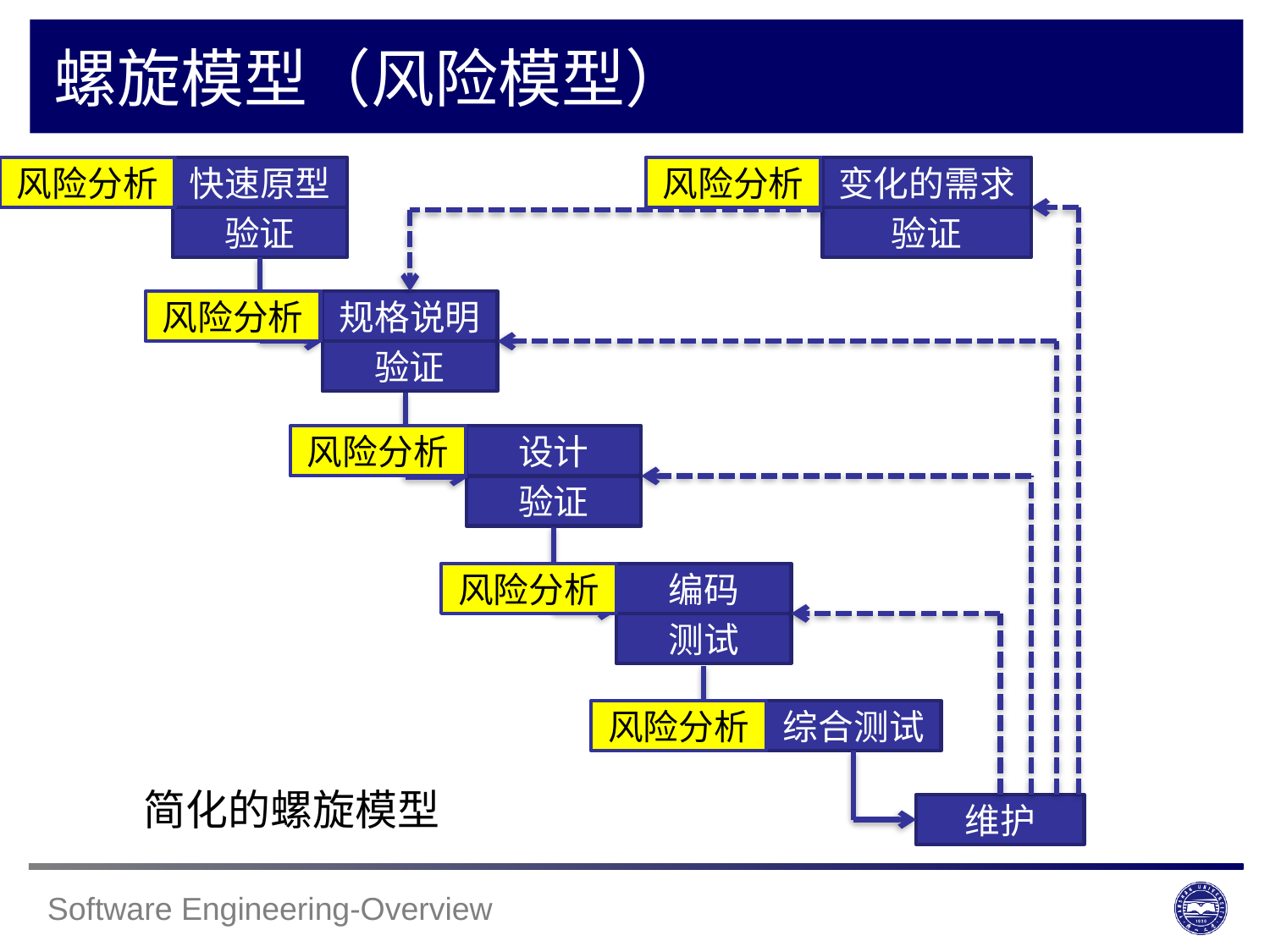

螺旋模型（风险模型）
风险分析
风险分析
风险分析
风险分析
风险分析
风险分析
快速原型
变化的需求
验证
验证
规格说明
验证
设计
验证
编码
测试
综合测试
简化的螺旋模型
维护